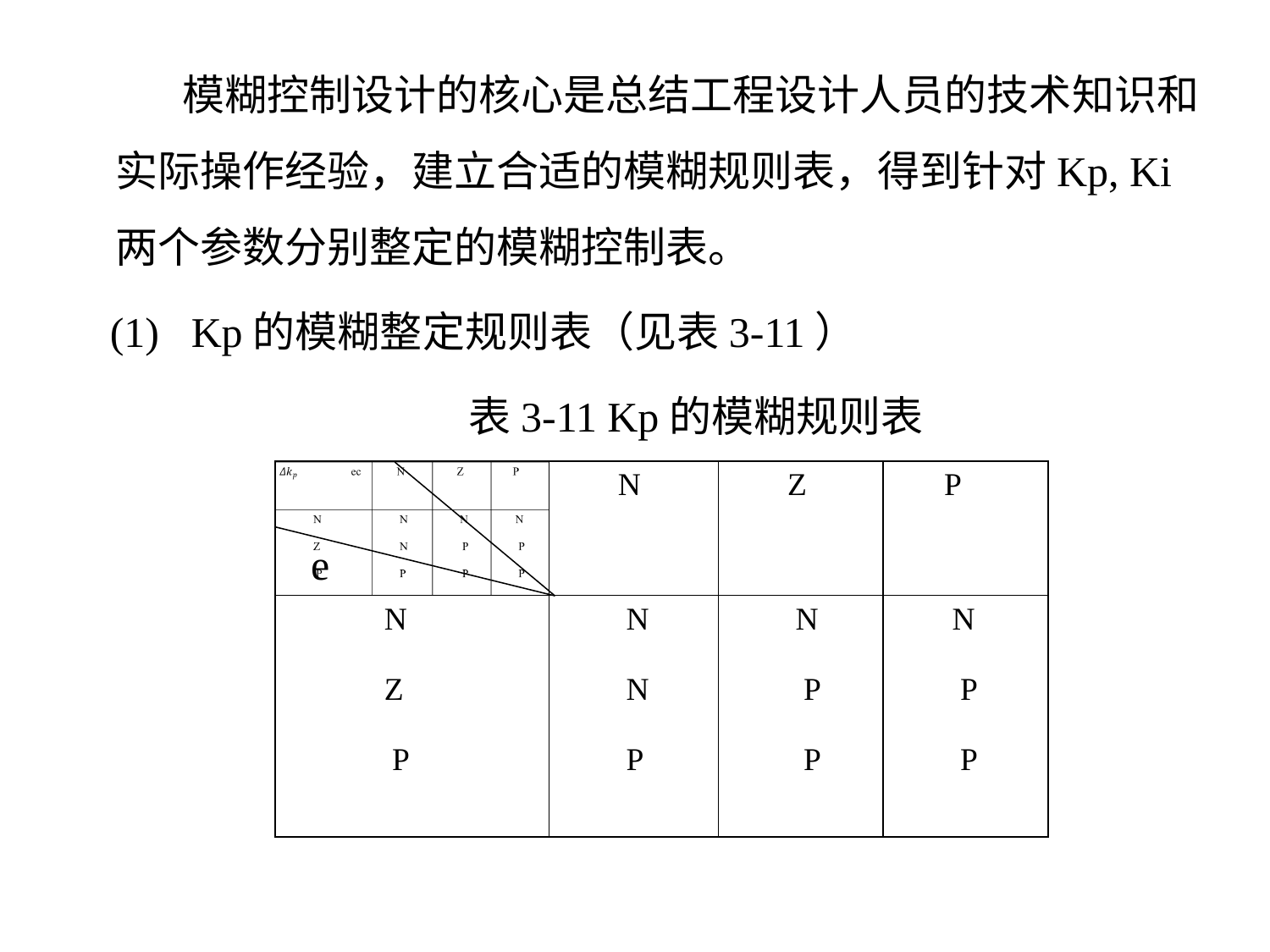

模糊控制设计的核心是总结工程设计人员的技术知识和实际操作经验，建立合适的模糊规则表，得到针对Kp, Ki两个参数分别整定的模糊控制表。
    (1)   Kp的模糊整定规则表（见表3-11）
                                         表3-11 Kp的模糊规则表

|  | N | Z | P |
| --- | --- | --- | --- |
| N Z P | N N P | N P P | N P P |

e